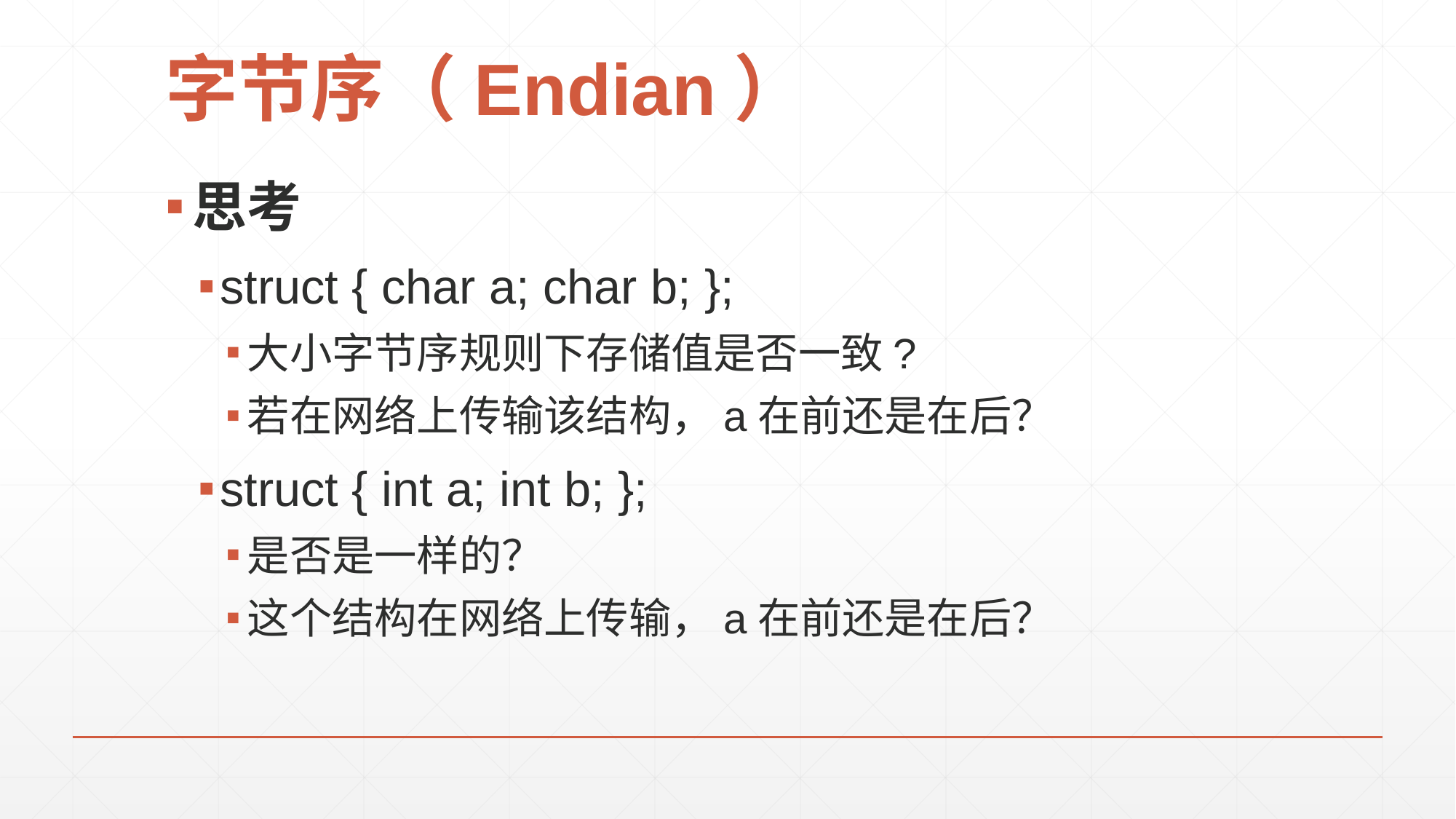

# 字节序（Endian）
思考
struct { char a; char b; };
大小字节序规则下存储值是否一致?
若在网络上传输该结构，a在前还是在后？
struct { int a; int b; };
是否是一样的？
这个结构在网络上传输，a在前还是在后？